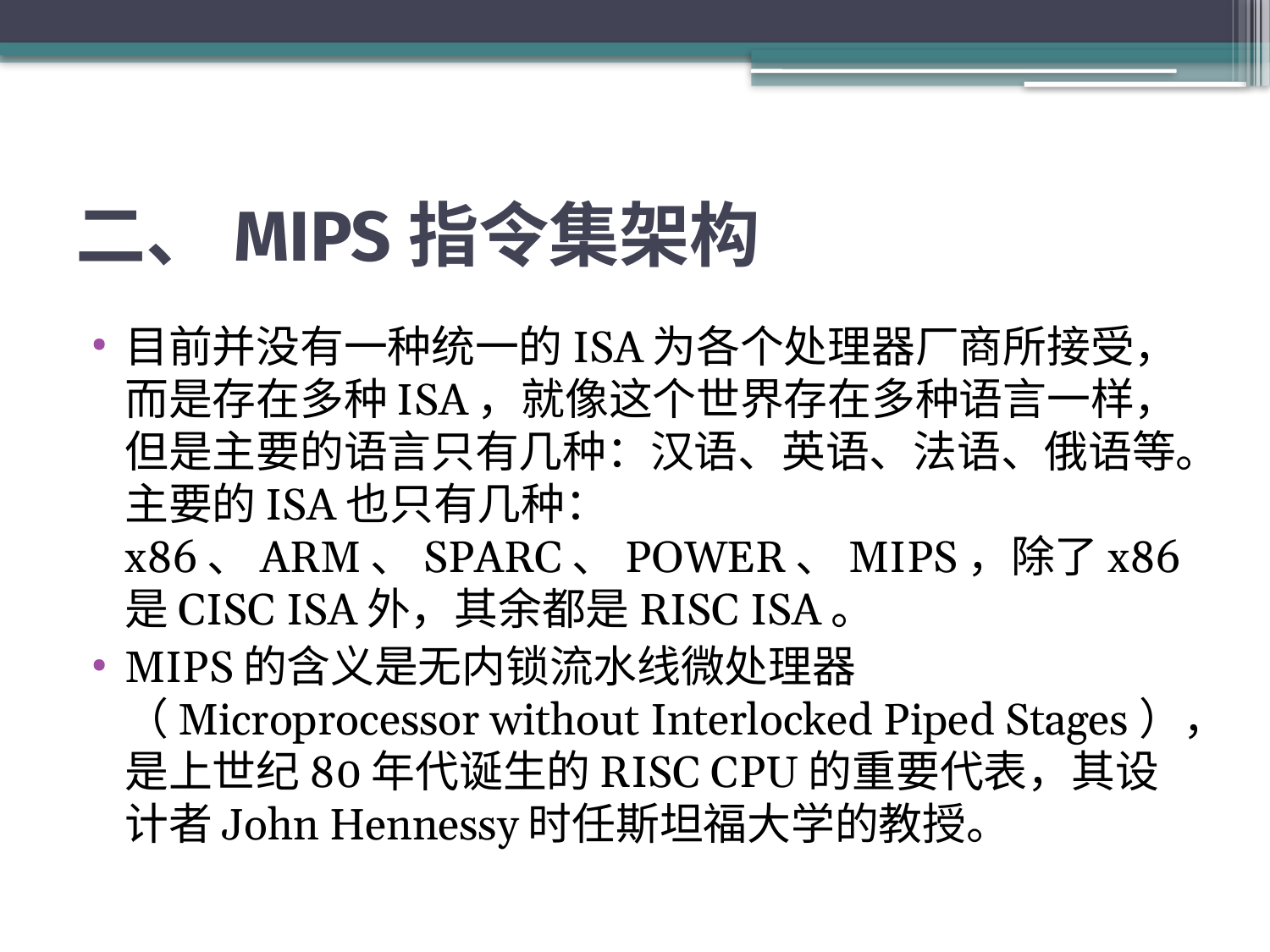

# 二、MIPS指令集架构
目前并没有一种统一的ISA为各个处理器厂商所接受，而是存在多种ISA，就像这个世界存在多种语言一样，但是主要的语言只有几种：汉语、英语、法语、俄语等。主要的ISA也只有几种：x86、ARM、SPARC、POWER、MIPS，除了x86是CISC ISA外，其余都是RISC ISA。
MIPS的含义是无内锁流水线微处理器（Microprocessor without Interlocked Piped Stages），是上世纪80年代诞生的RISC CPU的重要代表，其设计者John Hennessy时任斯坦福大学的教授。